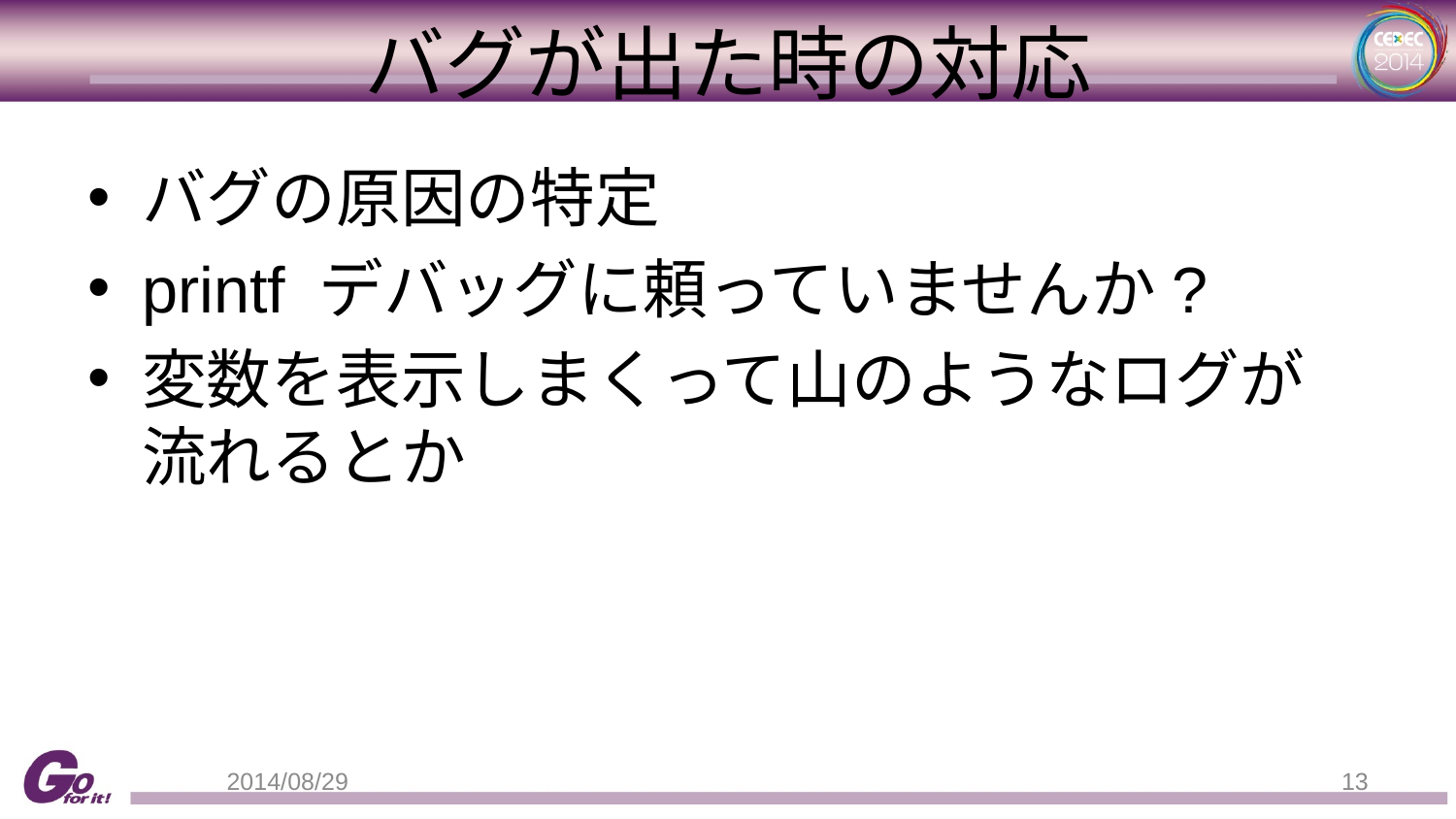

# バグが出た時の対応
バグの原因の特定
printf デバッグに頼っていませんか?
変数を表示しまくって山のようなログが流れるとか
2014/08/29
13